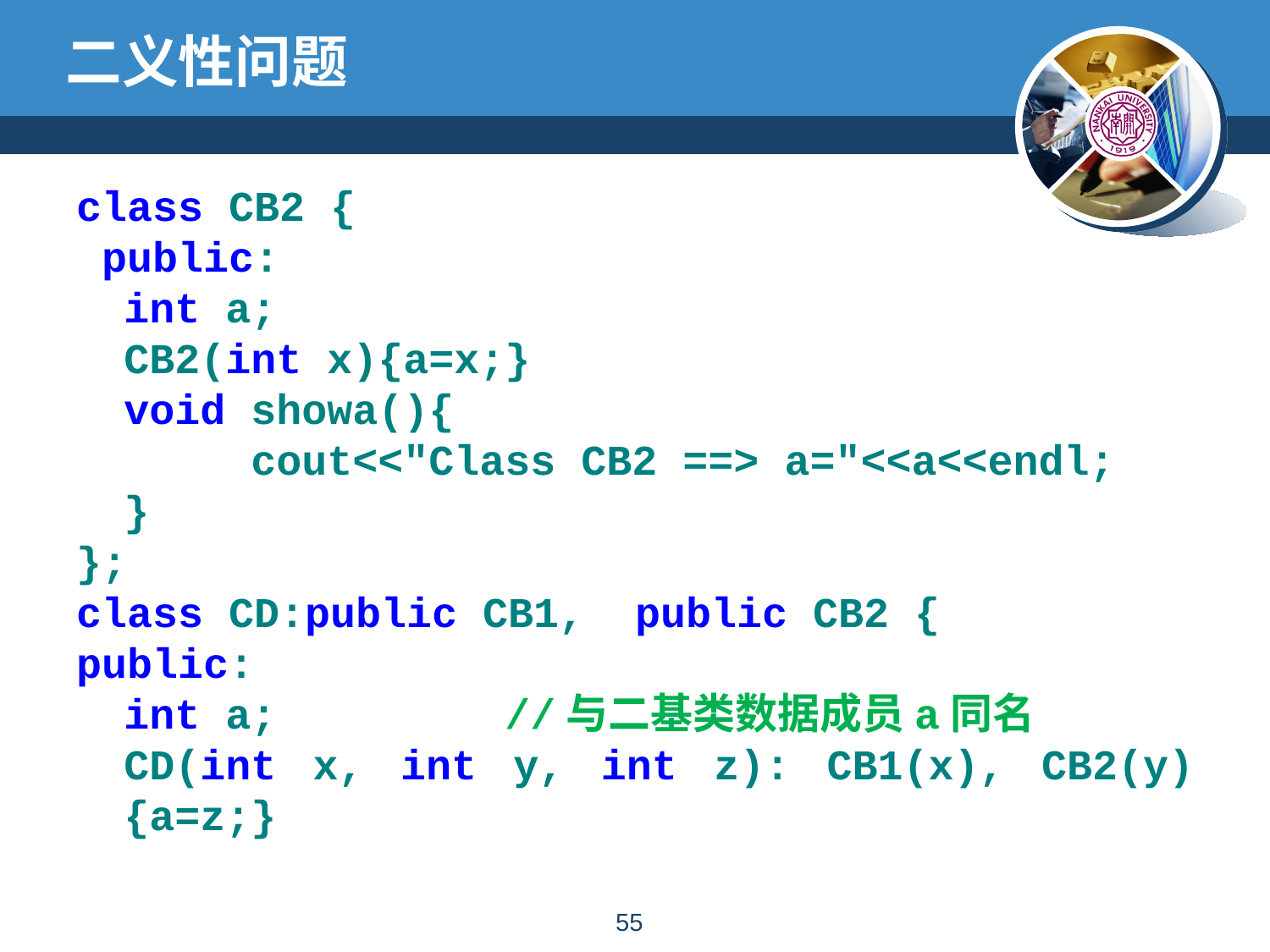

# 二义性问题
class CB2 {
 public:
	int a;
	CB2(int x){a=x;}
	void showa(){
		cout<<"Class CB2 ==> a="<<a<<endl;
	}
};
class CD:public CB1,  public CB2 {
public:
	int a;         //与二基类数据成员a同名
	CD(int x, int y, int z): CB1(x), CB2(y) {a=z;}
55